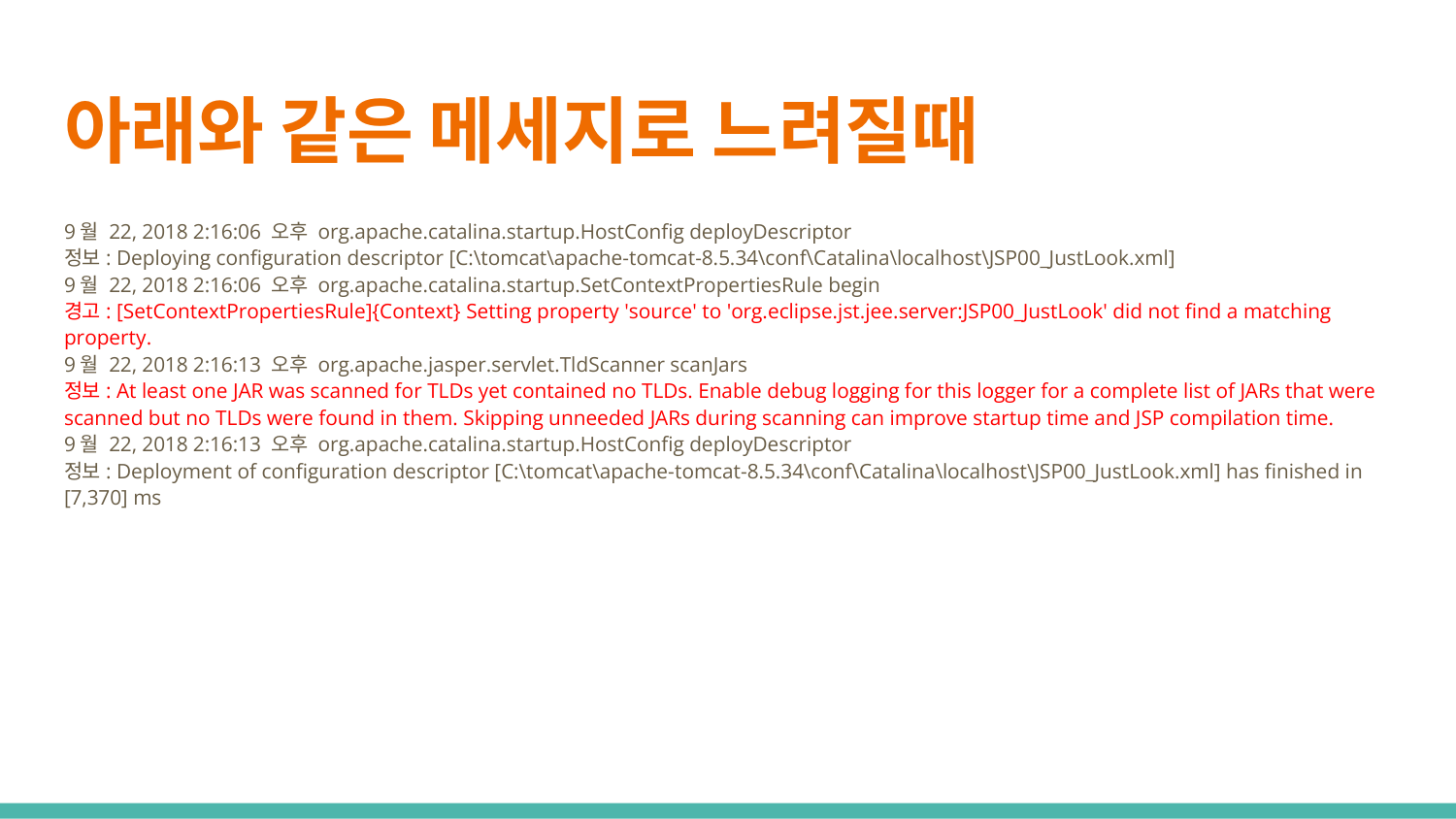

# 아래와 같은 메세지로 느려질때
9월 22, 2018 2:16:06 오후 org.apache.catalina.startup.HostConfig deployDescriptor
정보: Deploying configuration descriptor [C:\tomcat\apache-tomcat-8.5.34\conf\Catalina\localhost\JSP00_JustLook.xml]
9월 22, 2018 2:16:06 오후 org.apache.catalina.startup.SetContextPropertiesRule begin
경고: [SetContextPropertiesRule]{Context} Setting property 'source' to 'org.eclipse.jst.jee.server:JSP00_JustLook' did not find a matching property.
9월 22, 2018 2:16:13 오후 org.apache.jasper.servlet.TldScanner scanJars
정보: At least one JAR was scanned for TLDs yet contained no TLDs. Enable debug logging for this logger for a complete list of JARs that were scanned but no TLDs were found in them. Skipping unneeded JARs during scanning can improve startup time and JSP compilation time.
9월 22, 2018 2:16:13 오후 org.apache.catalina.startup.HostConfig deployDescriptor
정보: Deployment of configuration descriptor [C:\tomcat\apache-tomcat-8.5.34\conf\Catalina\localhost\JSP00_JustLook.xml] has finished in [7,370] ms